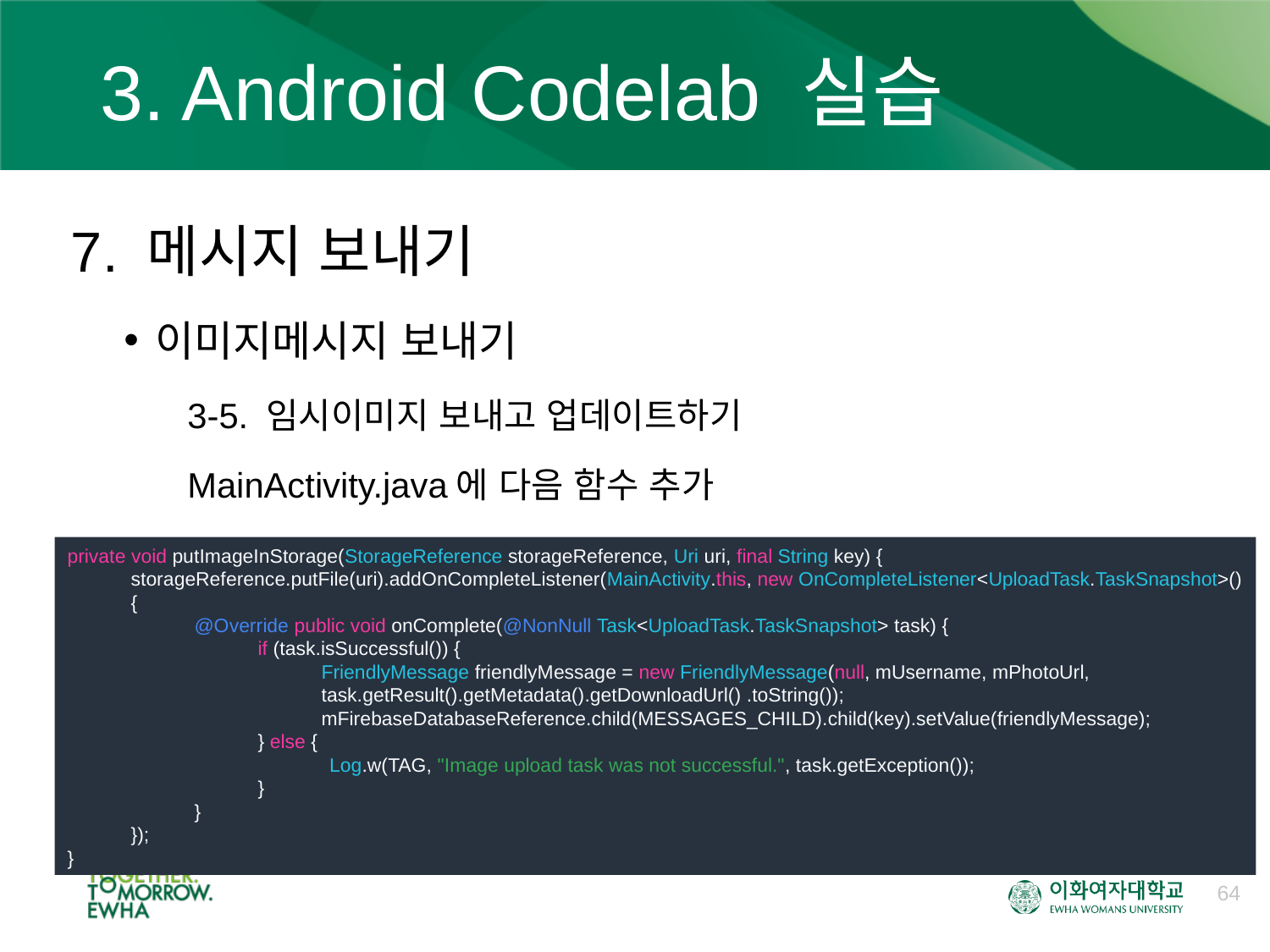

# 3. Android Codelab 실습
7. 메시지 보내기
이미지메시지 보내기
3-5. 임시이미지 보내고 업데이트하기
MainActivity.java에 다음 함수 추가
private void putImageInStorage(StorageReference storageReference, Uri uri, final String key) {
storageReference.putFile(uri).addOnCompleteListener(MainActivity.this, new OnCompleteListener<UploadTask.TaskSnapshot>() {
@Override public void onComplete(@NonNull Task<UploadTask.TaskSnapshot> task) {
if (task.isSuccessful()) {
FriendlyMessage friendlyMessage = new FriendlyMessage(null, mUsername, mPhotoUrl, task.getResult().getMetadata().getDownloadUrl() .toString());
mFirebaseDatabaseReference.child(MESSAGES_CHILD).child(key).setValue(friendlyMessage);
} else {
             Log.w(TAG, "Image upload task was not successful.", task.getException());
}
}
});
}
64